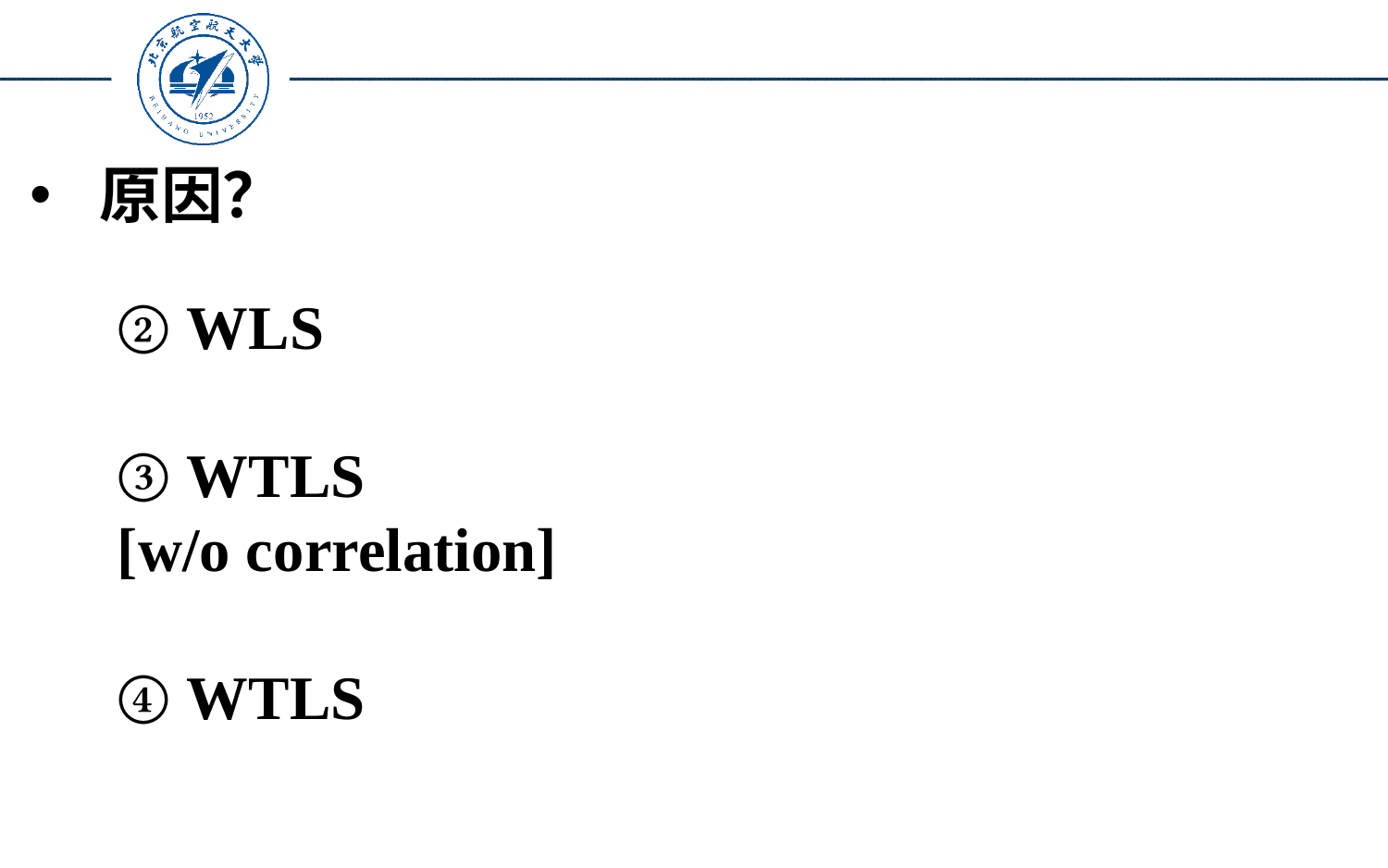

原因？
② WLS

③ WTLS
[w/o correlation]

④ WTLS